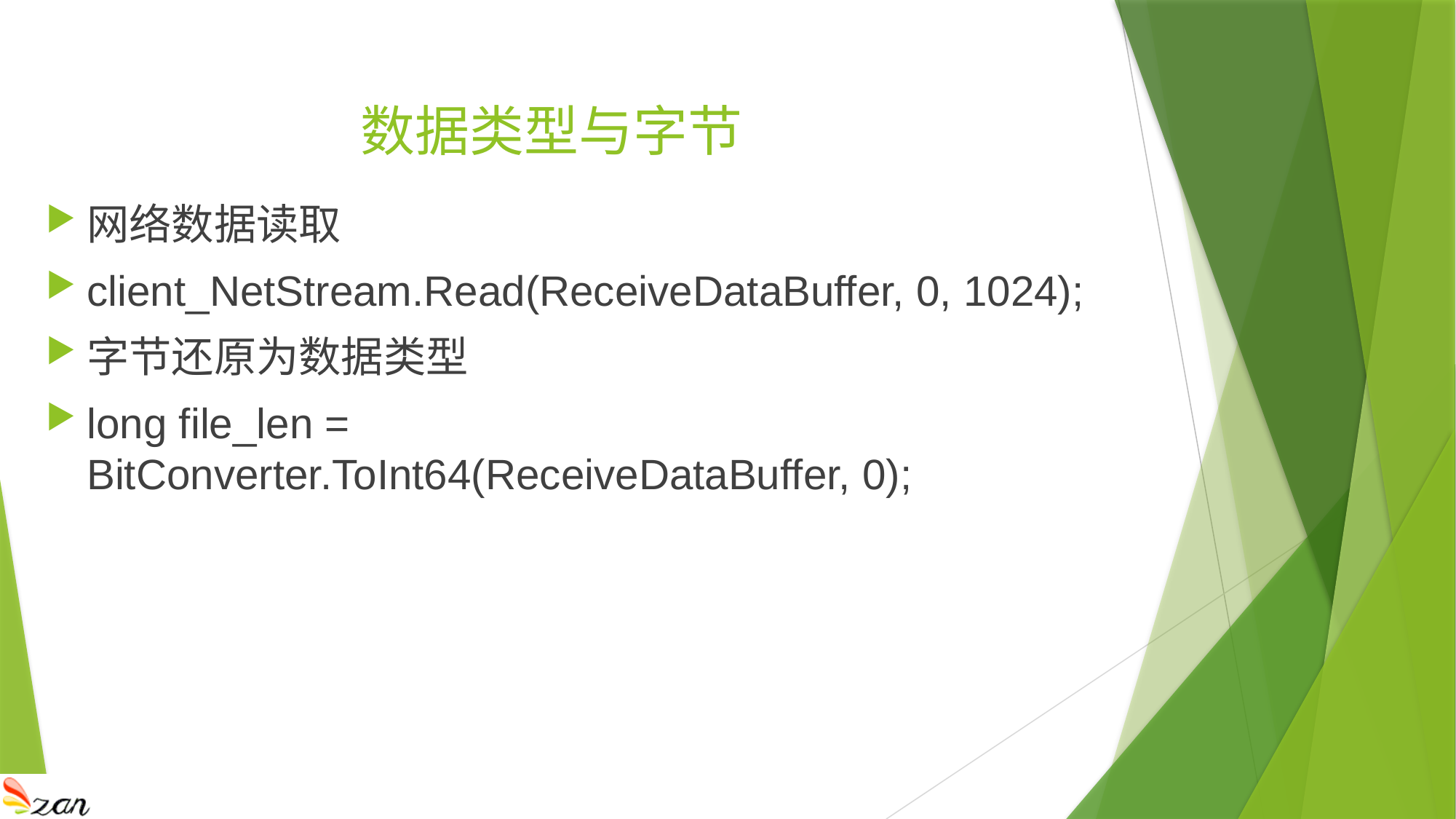

# 数据类型与字节
网络数据读取
client_NetStream.Read(ReceiveDataBuffer, 0, 1024);
字节还原为数据类型
long file_len =
BitConverter.ToInt64(ReceiveDataBuffer, 0);